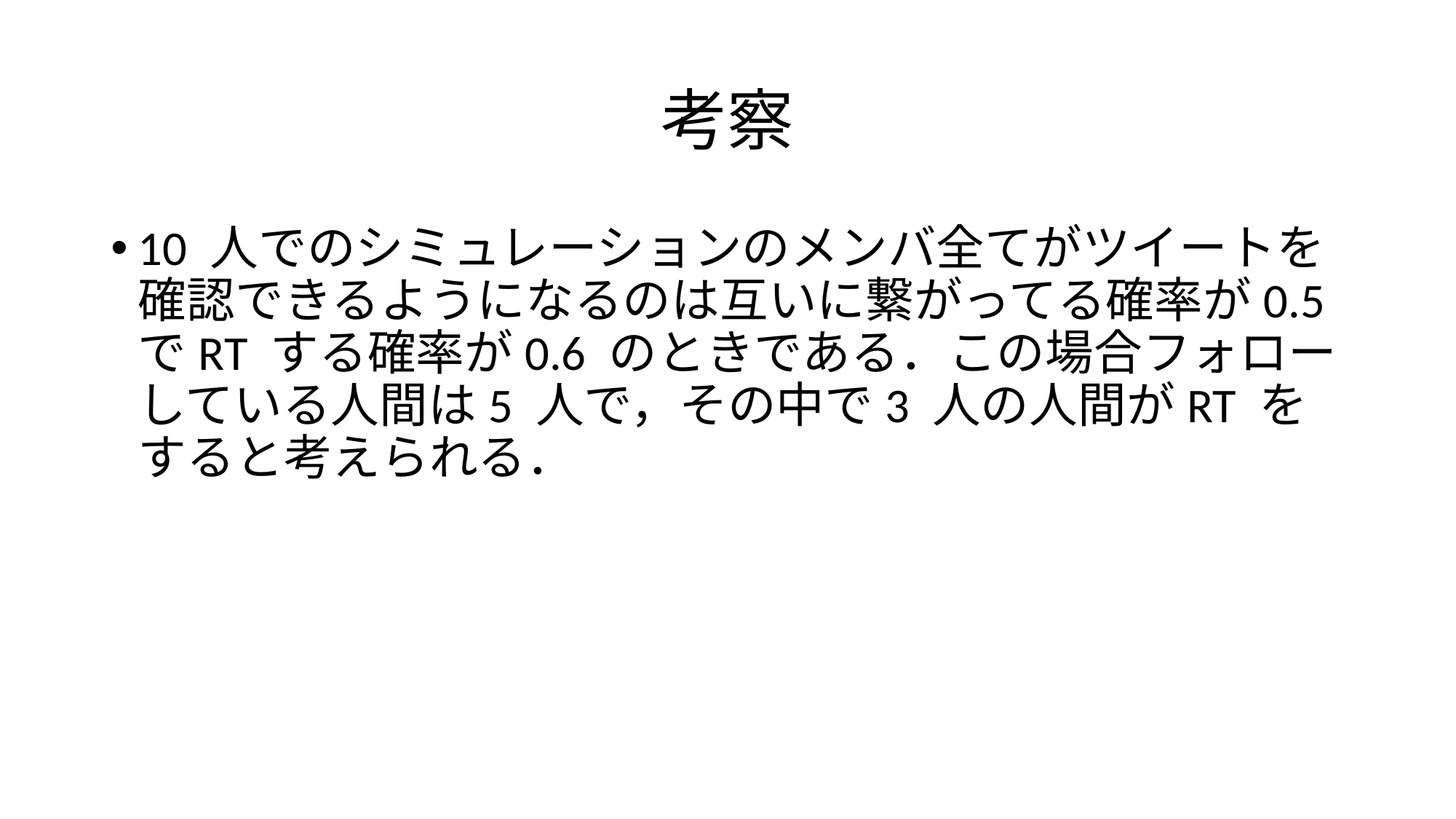

# 考察
10 人でのシミュレーションのメンバ全てがツイートを確認できるようになるのは互いに繋がってる確率が0.5 でRT する確率が0.6 のときである．この場合フォローしている人間は5 人で，その中で3 人の人間がRT をすると考えられる．